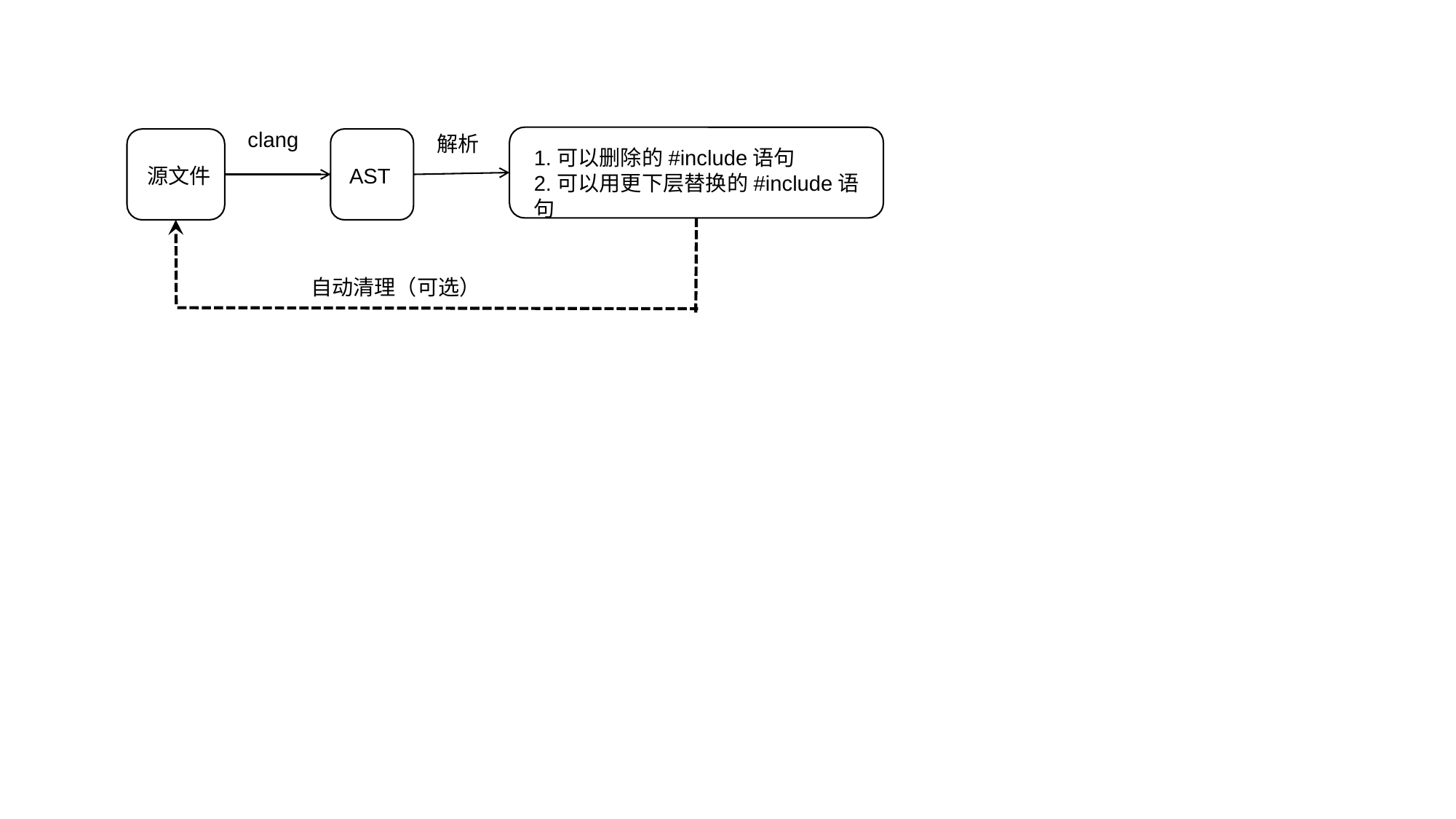

clang
解析

1.可以删除的#include语句
2.可以用更下层替换的#include语句
AST
源文件
自动清理（可选）